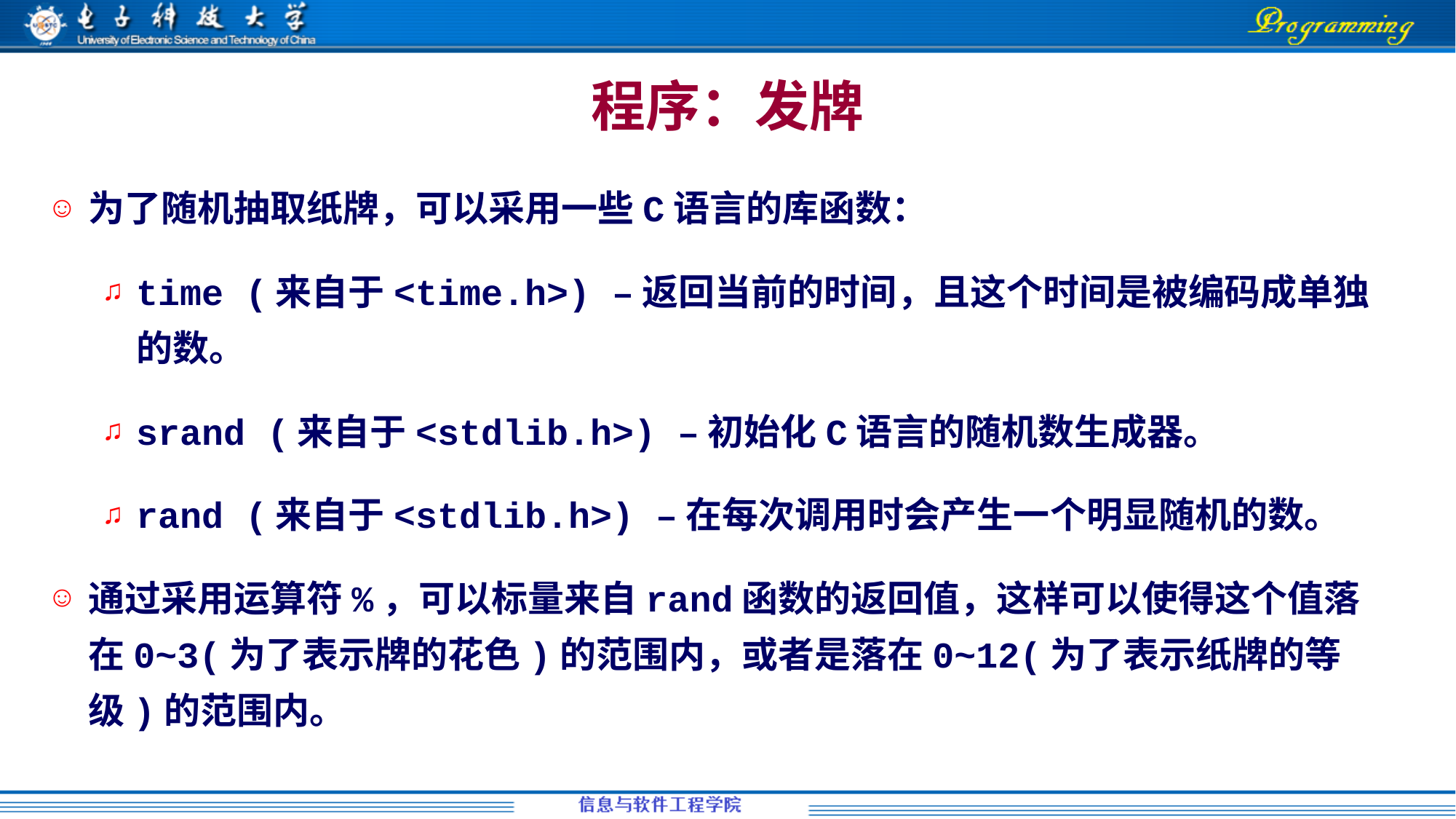

程序：发牌
为了随机抽取纸牌，可以采用一些C语言的库函数：
time (来自于<time.h>) –返回当前的时间，且这个时间是被编码成单独的数。
srand (来自于<stdlib.h>) –初始化C语言的随机数生成器。
rand (来自于<stdlib.h>) –在每次调用时会产生一个明显随机的数。
通过采用运算符%，可以标量来自rand函数的返回值，这样可以使得这个值落在0~3(为了表示牌的花色)的范围内，或者是落在0~12(为了表示纸牌的等级)的范围内。